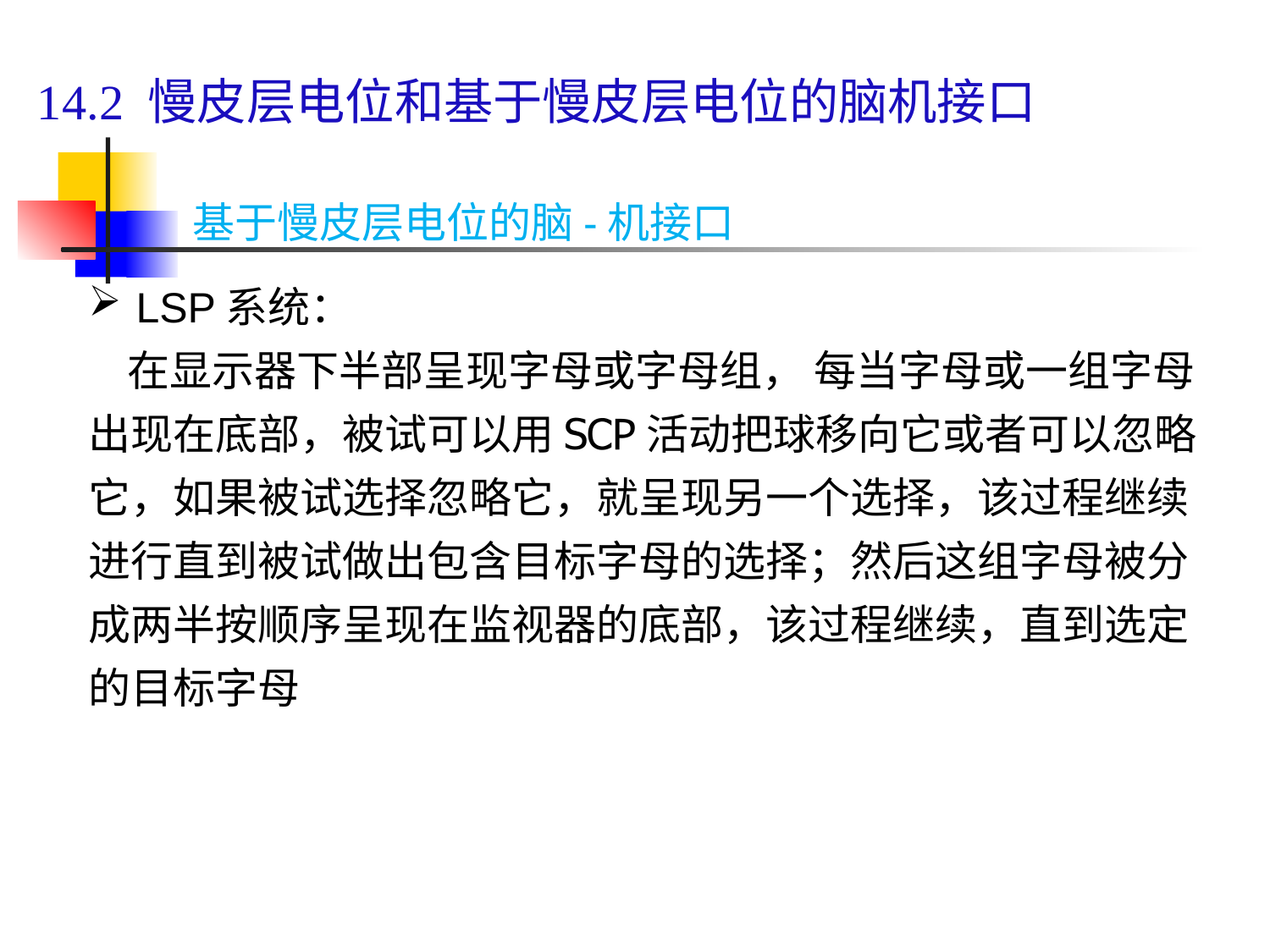

# 14.2 慢皮层电位和基于慢皮层电位的脑机接口
基于慢皮层电位的脑-机接口
LSP系统：
   在显示器下半部呈现字母或字母组， 每当字母或一组字母出现在底部，被试可以用SCP活动把球移向它或者可以忽略它，如果被试选择忽略它，就呈现另一个选择，该过程继续进行直到被试做出包含目标字母的选择；然后这组字母被分成两半按顺序呈现在监视器的底部，该过程继续，直到选定的目标字母